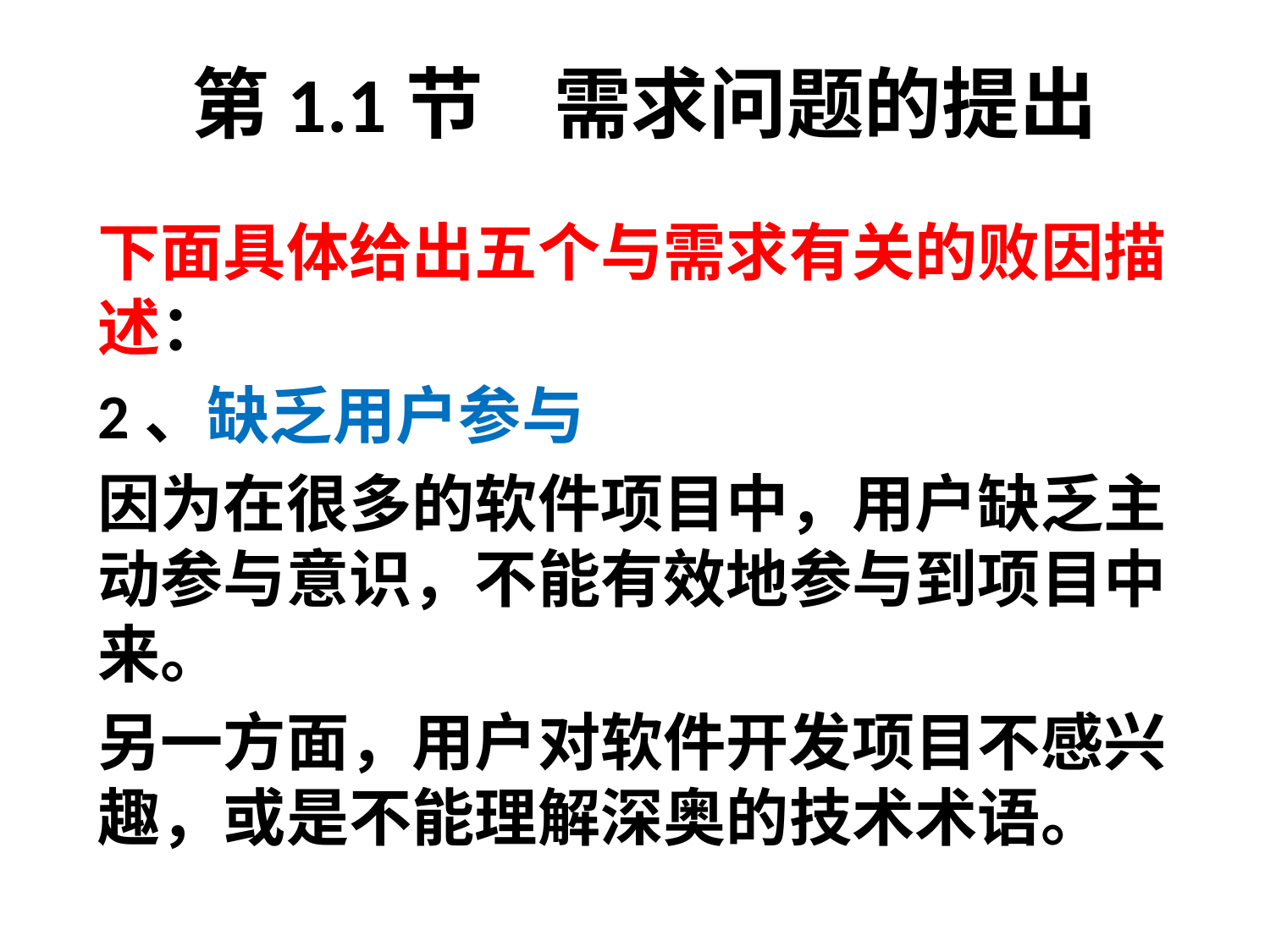

# 第1.1节    需求问题的提出
下面具体给出五个与需求有关的败因描述：
2、缺乏用户参与
因为在很多的软件项目中，用户缺乏主动参与意识，不能有效地参与到项目中来。
另一方面，用户对软件开发项目不感兴趣，或是不能理解深奥的技术术语。